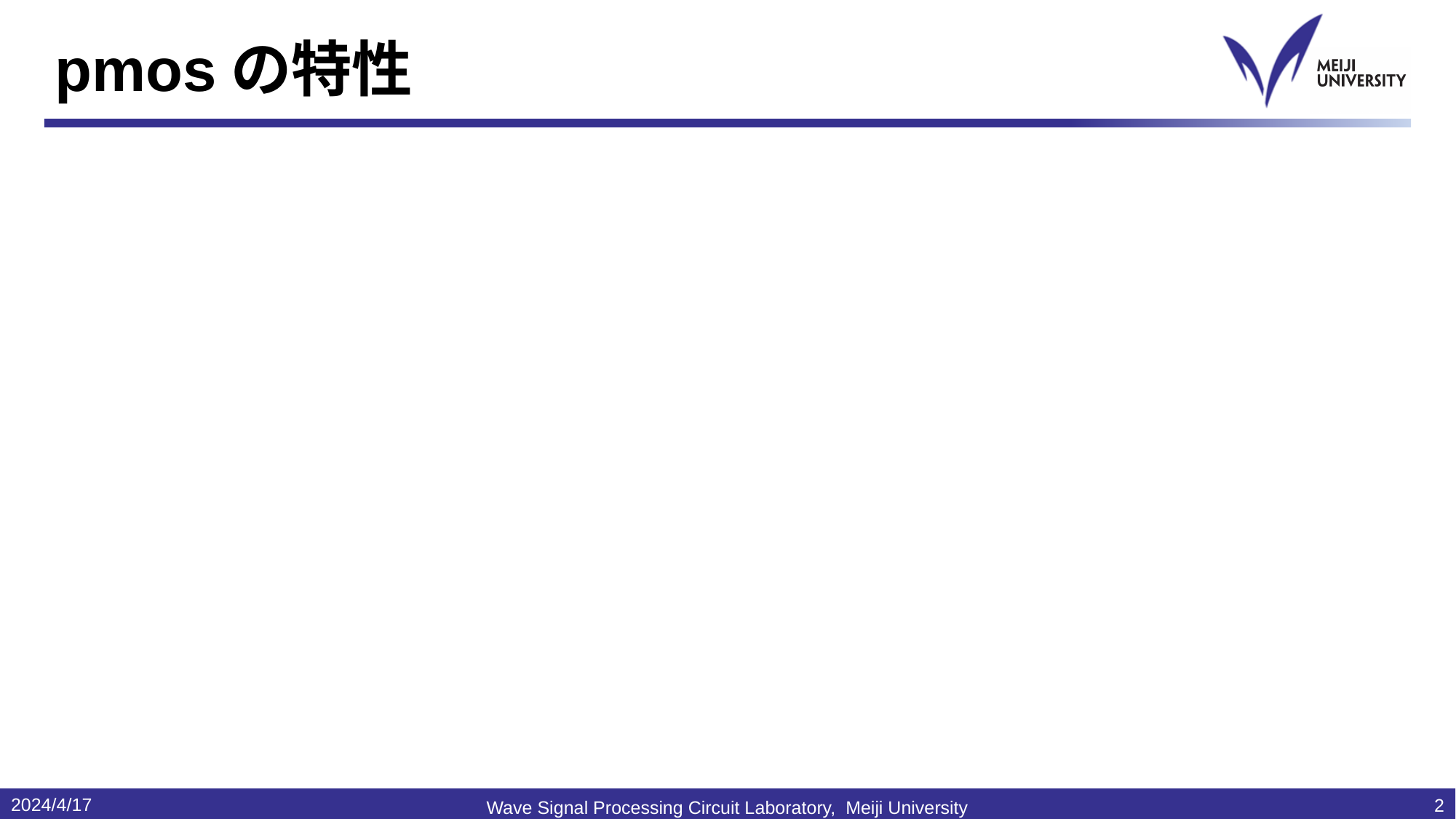

# pmosの特性
2024/4/17
2
Wave Signal Processing Circuit Laboratory,  Meiji University